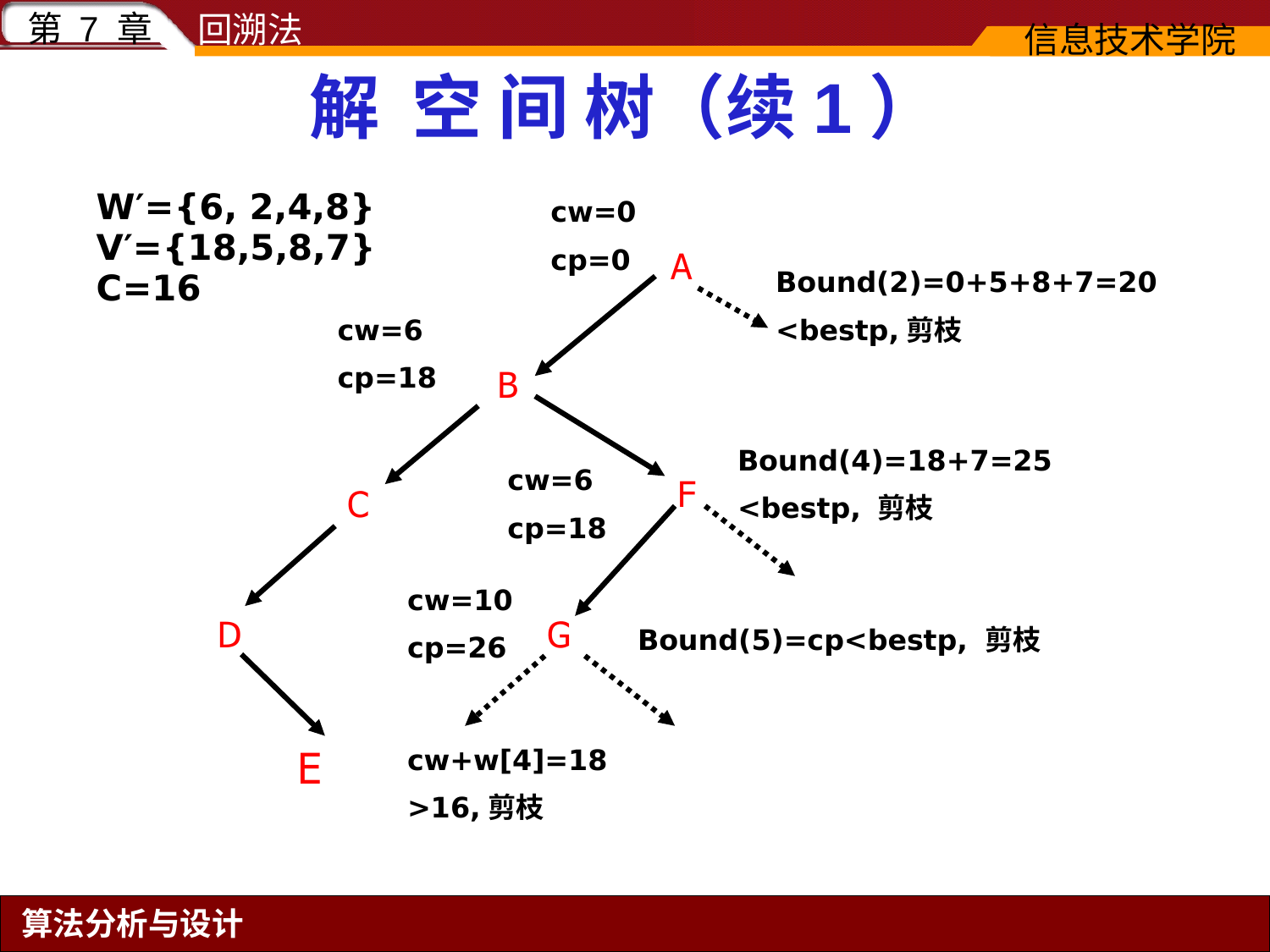

# 解  空 间 树（续1）
W′={6, 2,4,8}
V′={18,5,8,7}
C=16
cw=0
cp=0
A
Bound(2)=0+5+8+7=20
<bestp,剪枝

cw=6
cp=18
B

Bound(4)=18+7=25
<bestp, 剪枝
cw=6
cp=18
F
C

cw=10
cp=26
D
G
Bound(5)=cp<bestp, 剪枝

E
cw+w[4]=18
>16,剪枝